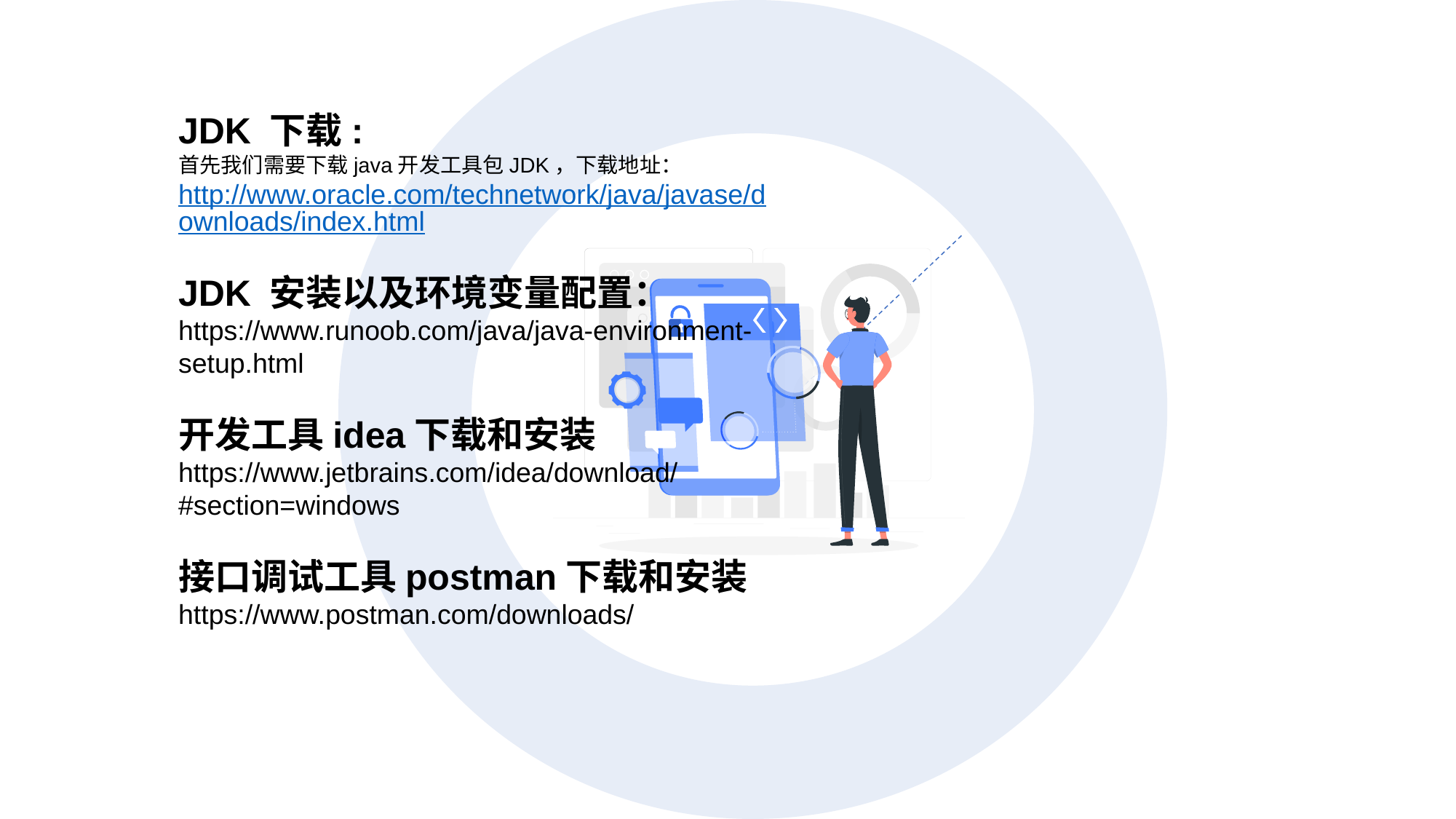

JDK 下载:
首先我们需要下载java开发工具包JDK，下载地址：http://www.oracle.com/technetwork/java/javase/downloads/index.html

JDK 安装以及环境变量配置：
https://www.runoob.com/java/java-environment-setup.html

开发工具idea下载和安装
https://www.jetbrains.com/idea/download/#section=windows

接口调试工具postman下载和安装
https://www.postman.com/downloads/